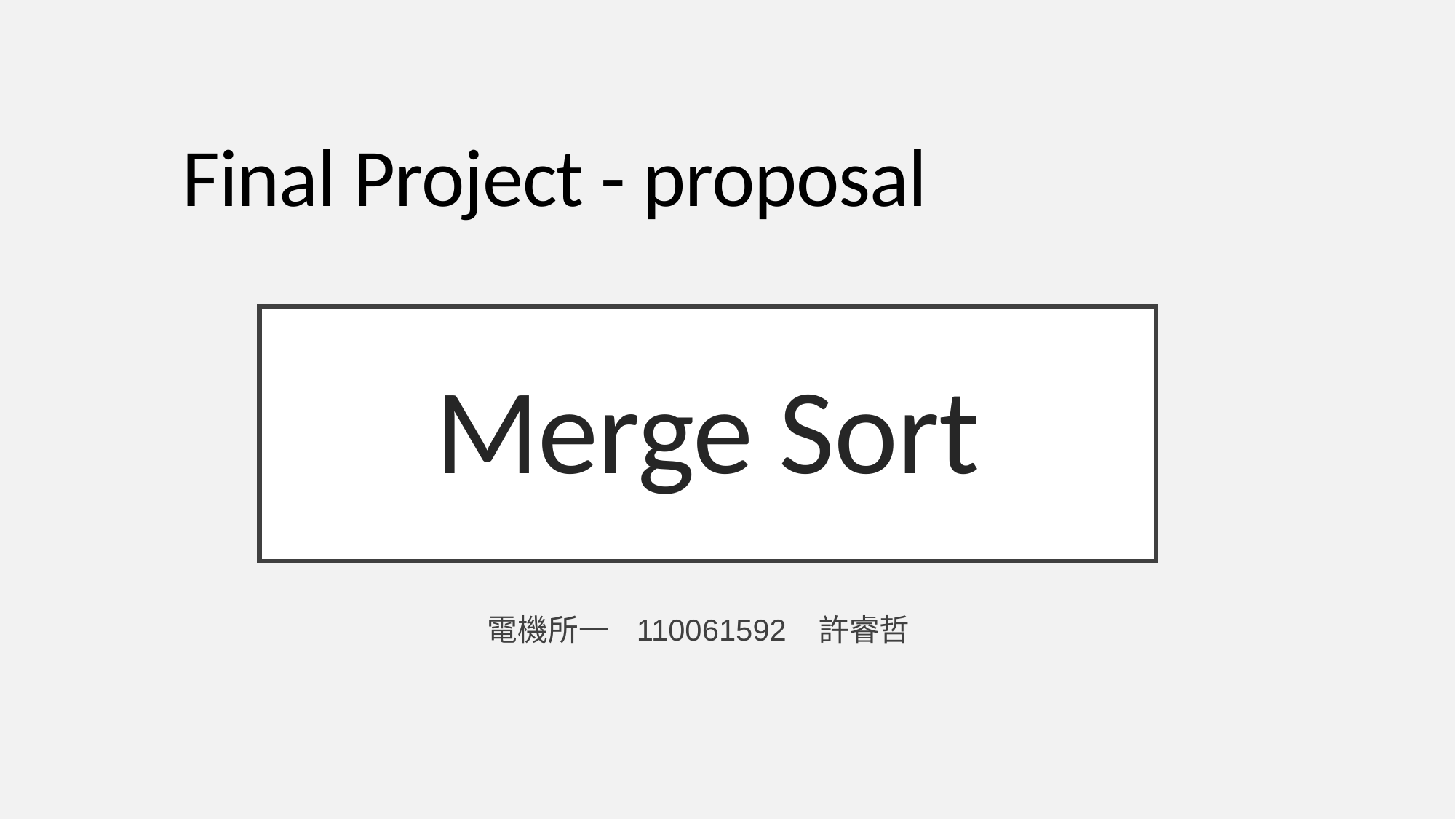

Final Project - proposal
# Merge Sort
電機所一   110061592   許睿哲